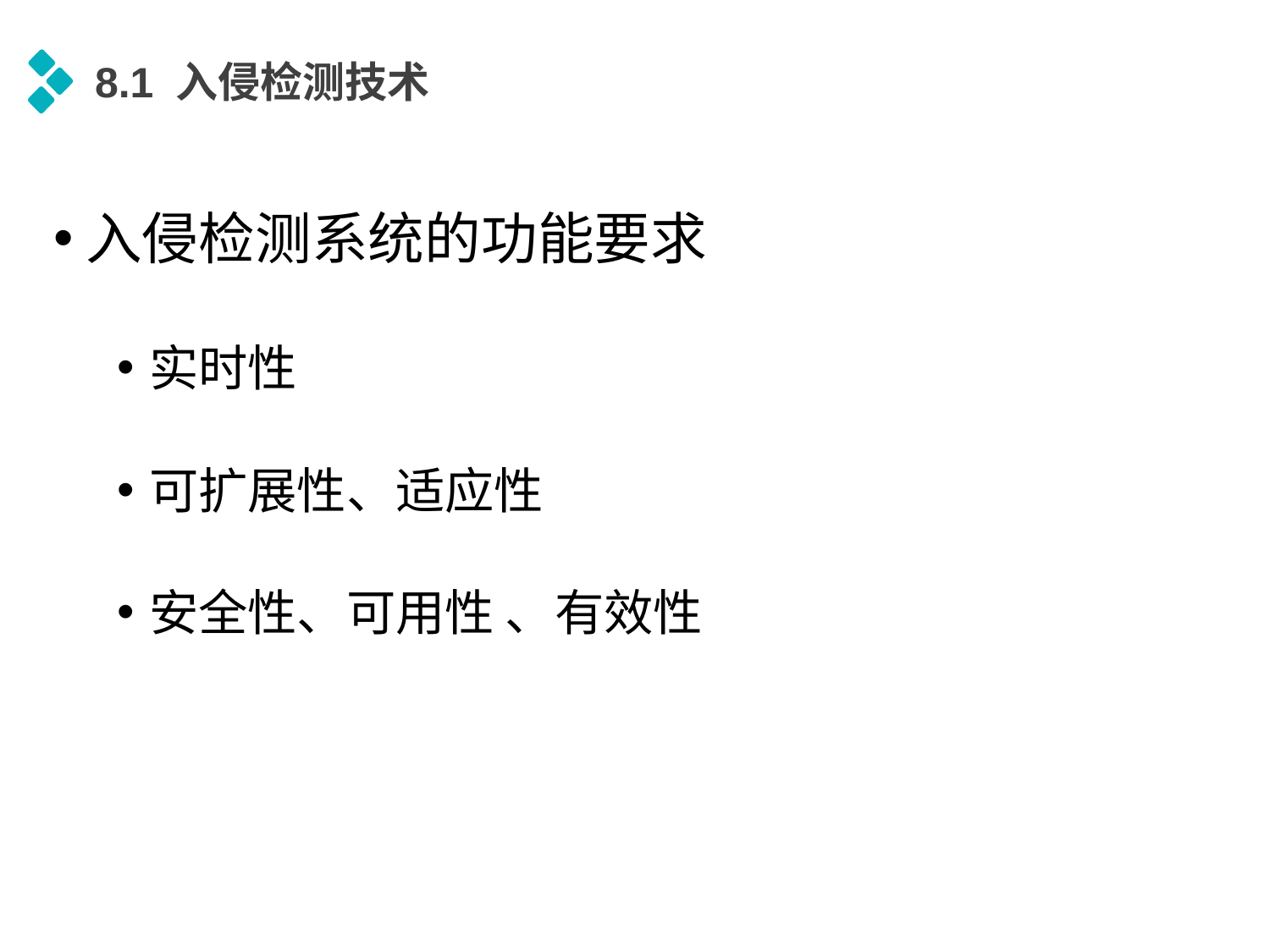

8.1 入侵检测技术

入侵检测系统的功能要求
实时性
可扩展性、适应性
安全性、可用性 、有效性